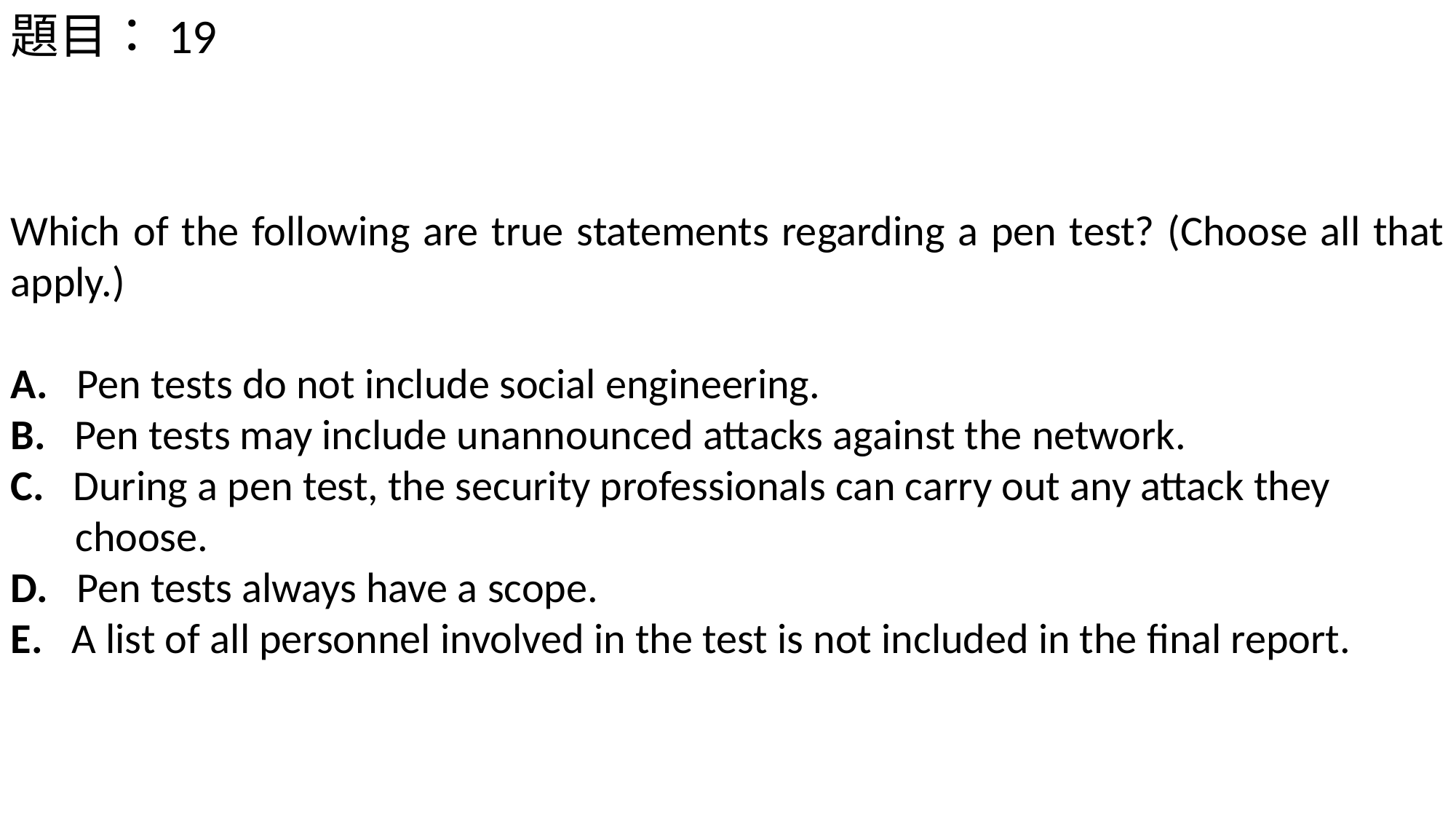

題目：19
Which of the following are true statements regarding a pen test? (Choose all that apply.)

A.   Pen tests do not include social engineering.
B.   Pen tests may include unannounced attacks against the network.
C.   During a pen test, the security professionals can carry out any attack they
choose.
D.   Pen tests always have a scope.
E.   A list of all personnel involved in the test is not included in the final report.